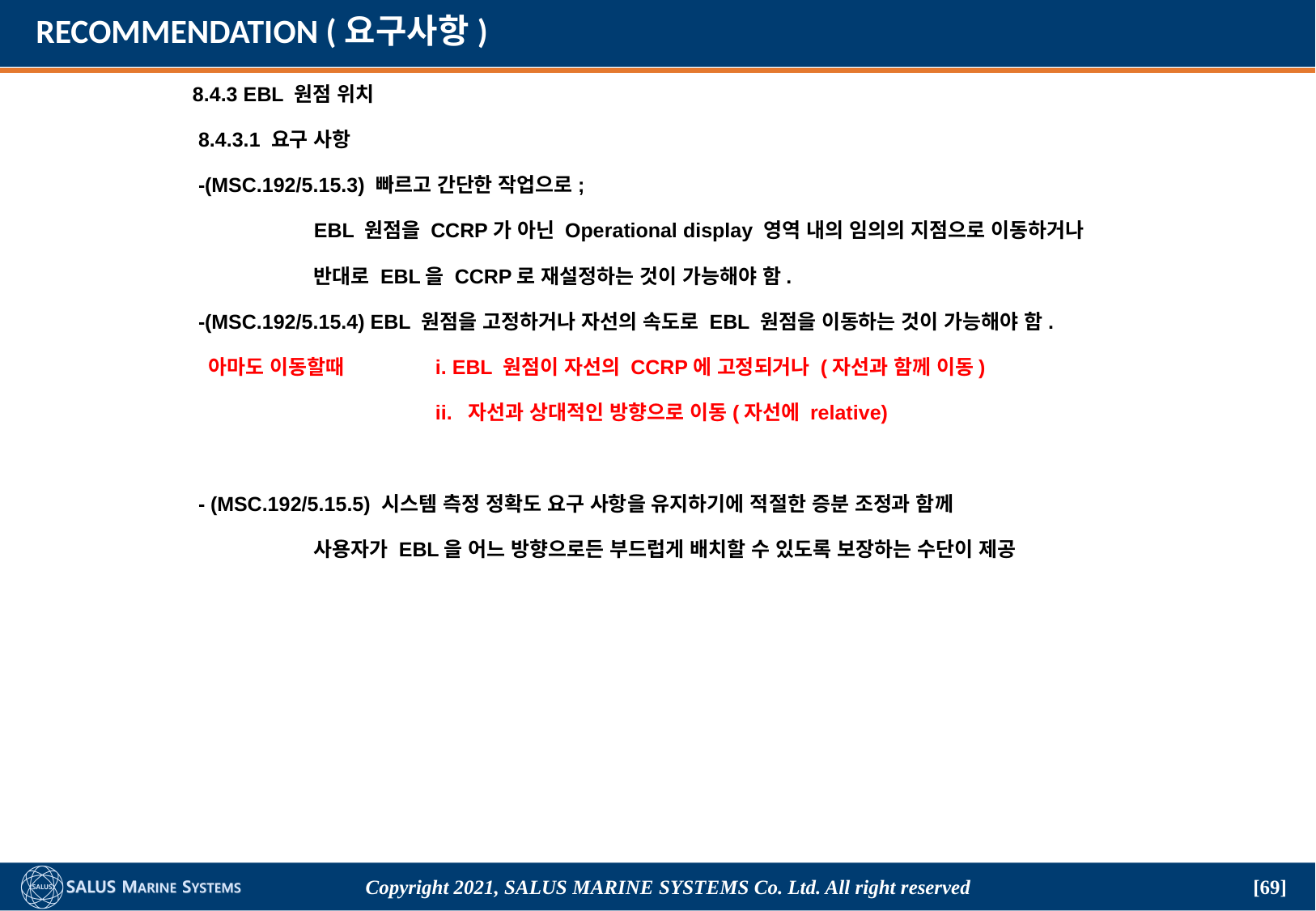

# RECOMMENDATION (요구사항)
	8.4.3 EBL 원점 위치
	 8.4.3.1 요구 사항
	 -(MSC.192/5.15.3) 빠르고 간단한 작업으로;
		EBL 원점을 CCRP가 아닌 Operational display 영역 내의 임의의 지점으로 이동하거나
		반대로 EBL을 CCRP로 재설정하는 것이 가능해야 함.
	 -(MSC.192/5.15.4) EBL 원점을 고정하거나 자선의 속도로 EBL 원점을 이동하는 것이 가능해야 함.
	  아마도 이동할때 	i. EBL 원점이 자선의 CCRP에 고정되거나 (자선과 함께 이동)
		    	ii.  자선과 상대적인 방향으로 이동(자선에 relative)

	 - (MSC.192/5.15.5) 시스템 측정 정확도 요구 사항을 유지하기에 적절한 증분 조정과 함께
		사용자가 EBL을 어느 방향으로든 부드럽게 배치할 수 있도록 보장하는 수단이 제공
Copyright 2021, SALUS Marine Systems Co. Ltd. All right reserved
[69]